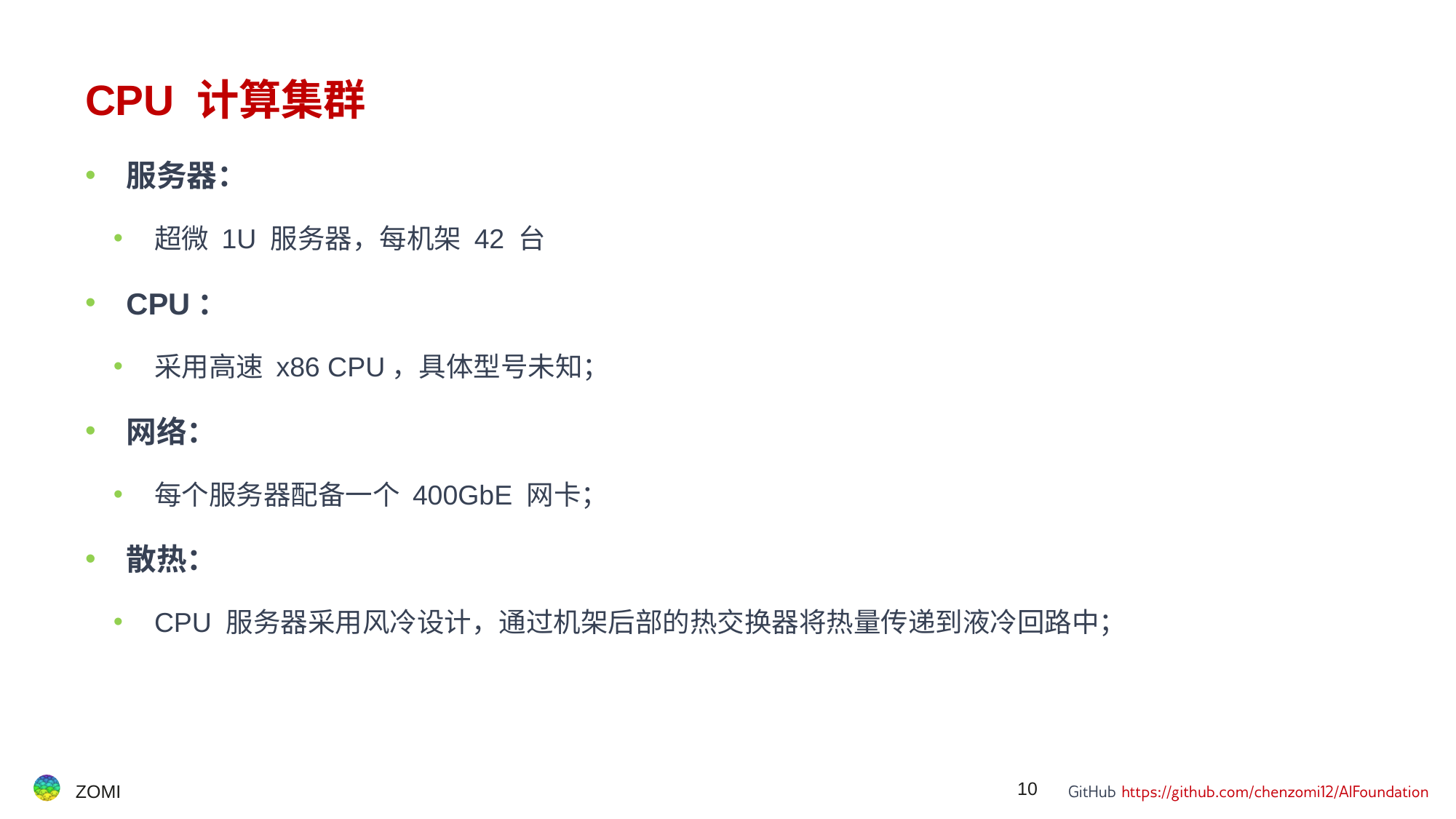

# CPU 计算集群
服务器：
超微 1U 服务器，每机架 42 台
CPU：
采用高速 x86 CPU，具体型号未知；
网络：
每个服务器配备一个 400GbE 网卡；
散热：
CPU 服务器采用风冷设计，通过机架后部的热交换器将热量传递到液冷回路中；